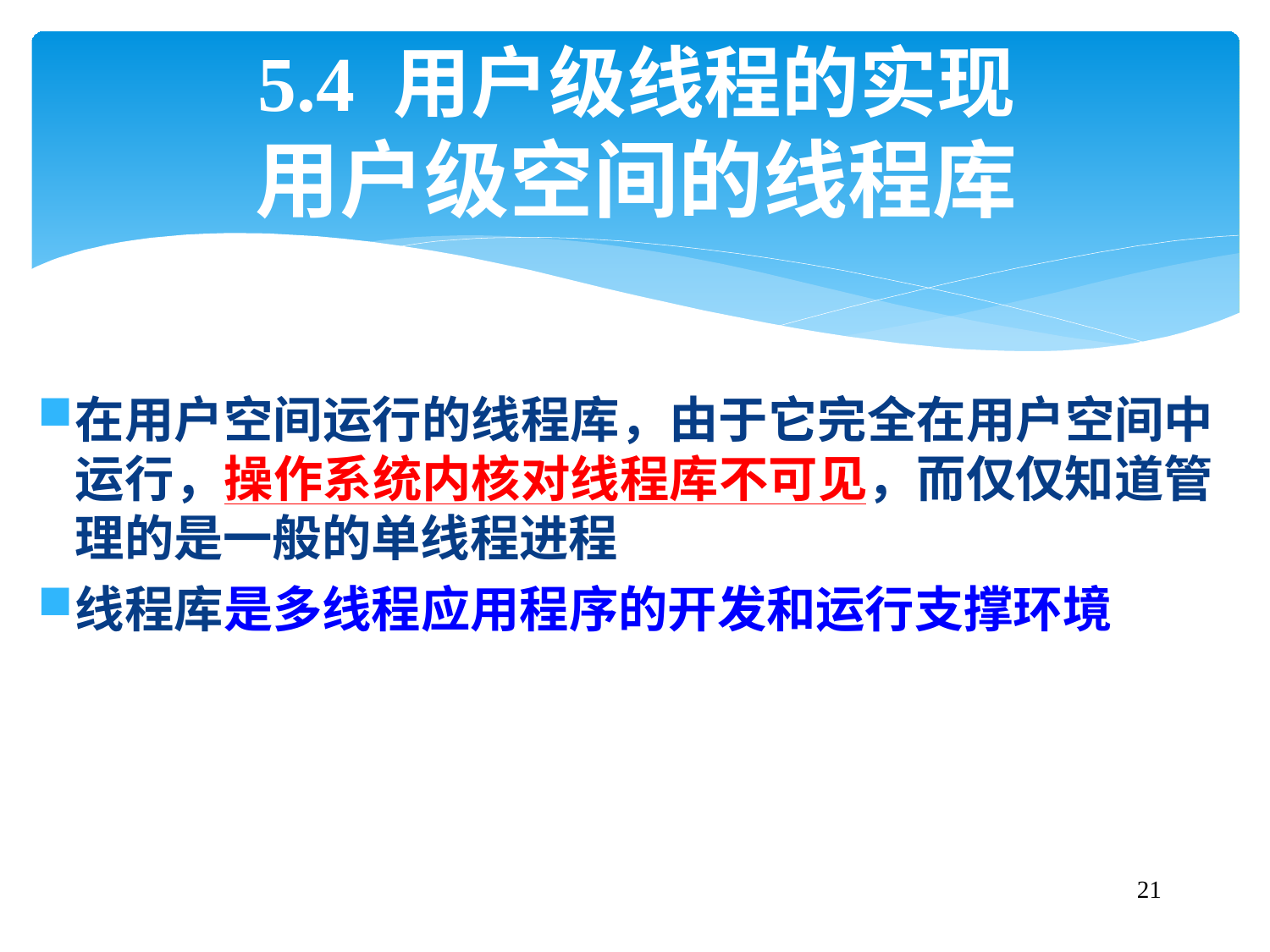

# 5.4 用户级线程的实现
用户级空间的线程库
在用户空间运行的线程库，由于它完全在用户空间中 运行，操作系统内核对线程库不可见，而仅仅知道管 理的是一般的单线程进程
线程库是多线程应用程序的开发和运行支撑环境

21